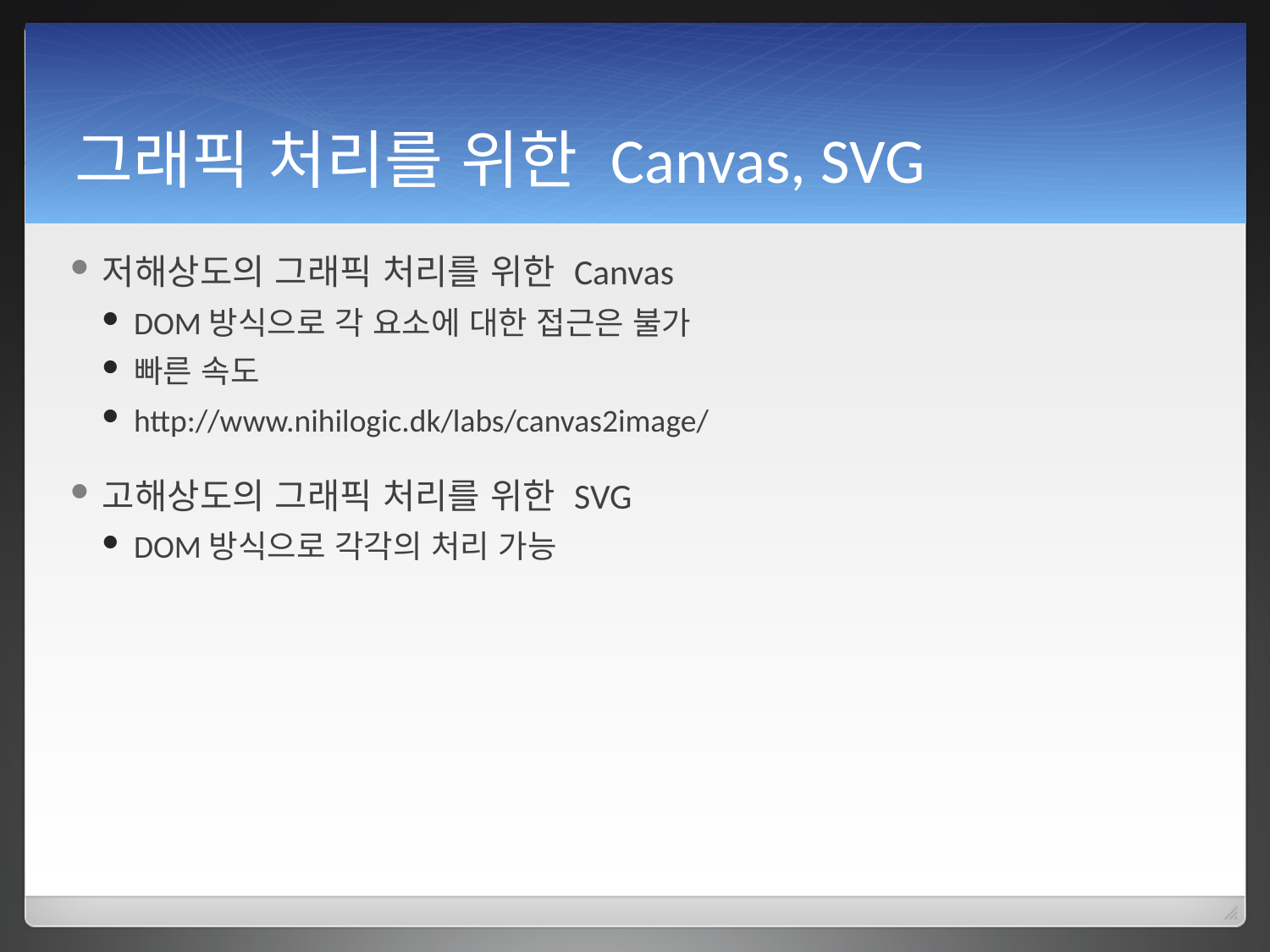

# 그래픽 처리를 위한 Canvas, SVG
저해상도의 그래픽 처리를 위한 Canvas
DOM방식으로 각 요소에 대한 접근은 불가
빠른 속도
http://www.nihilogic.dk/labs/canvas2image/
고해상도의 그래픽 처리를 위한 SVG
DOM방식으로 각각의 처리 가능